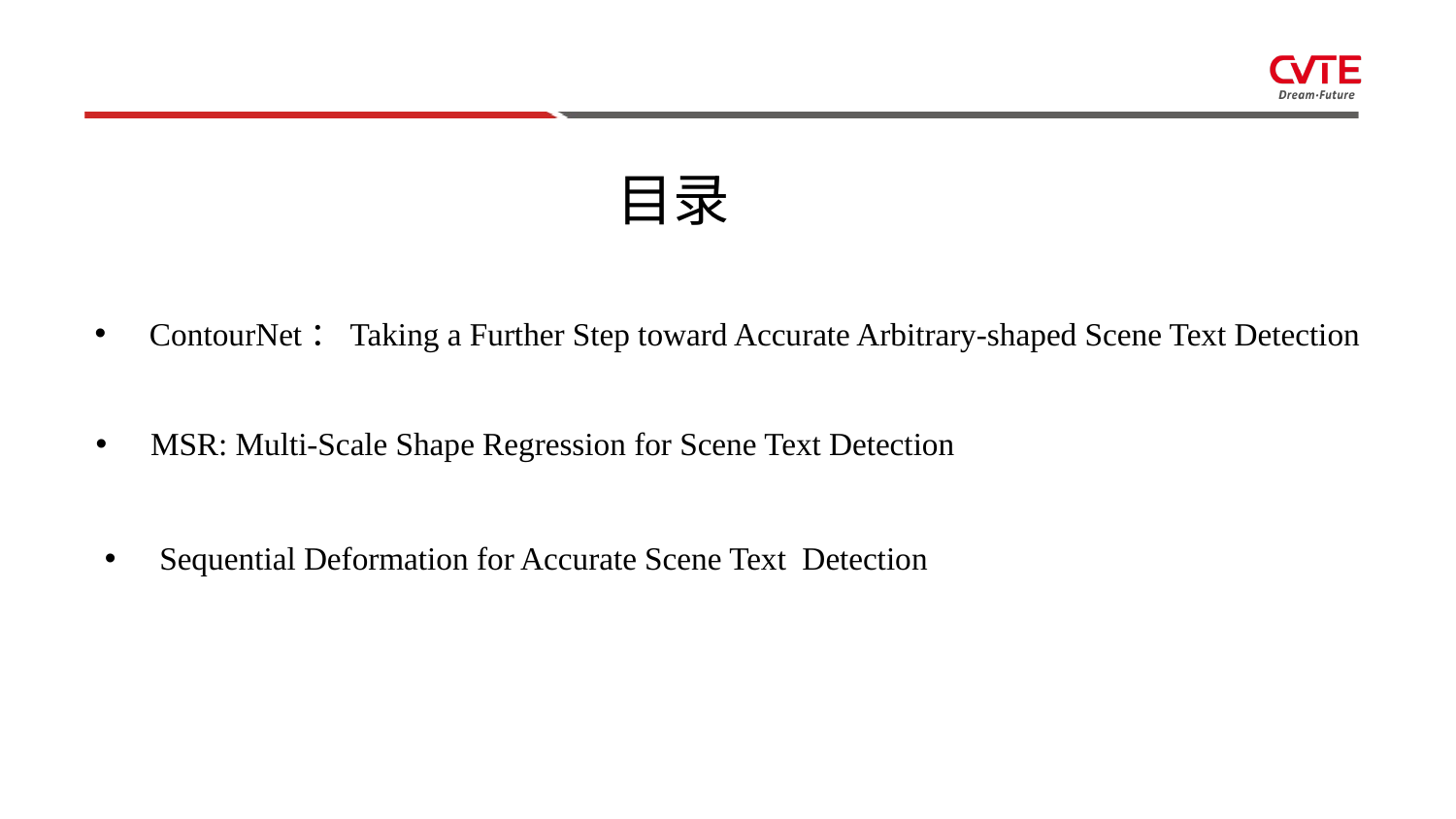

目录
ContourNet：Taking a Further Step toward Accurate Arbitrary-shaped Scene Text Detection
# MSR: Multi-Scale Shape Regression for Scene Text Detection
Sequential Deformation for Accurate Scene Text  Detection